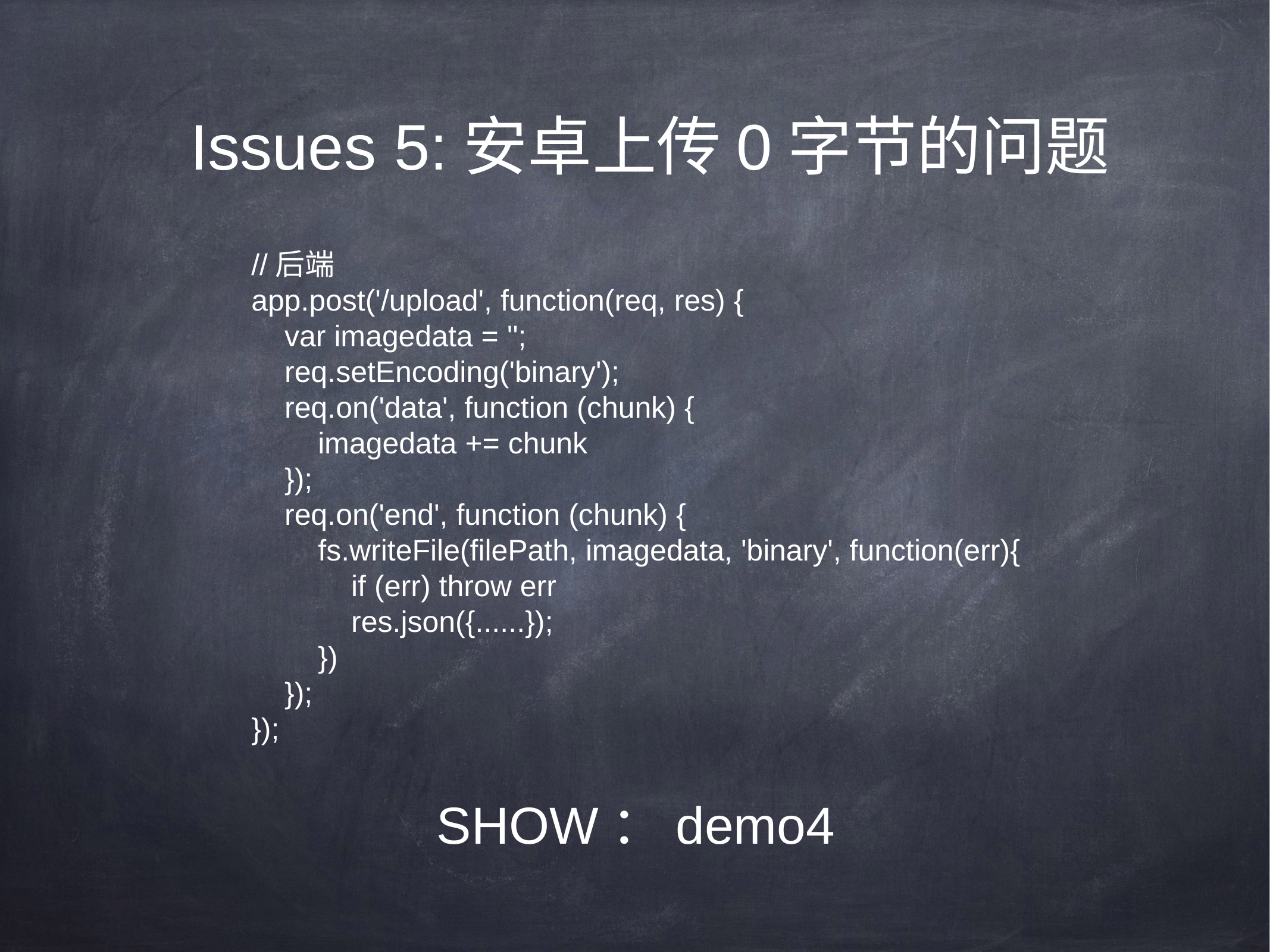

# Issues 5:安卓上传0字节的问题
//后端
app.post('/upload', function(req, res) {
    var imagedata = '';
    req.setEncoding('binary');
    req.on('data', function (chunk) {
        imagedata += chunk
    });
    req.on('end', function (chunk) {
        fs.writeFile(filePath, imagedata, 'binary', function(err){
            if (err) throw err
            res.json({......});
        })
    });
});
SHOW：demo4